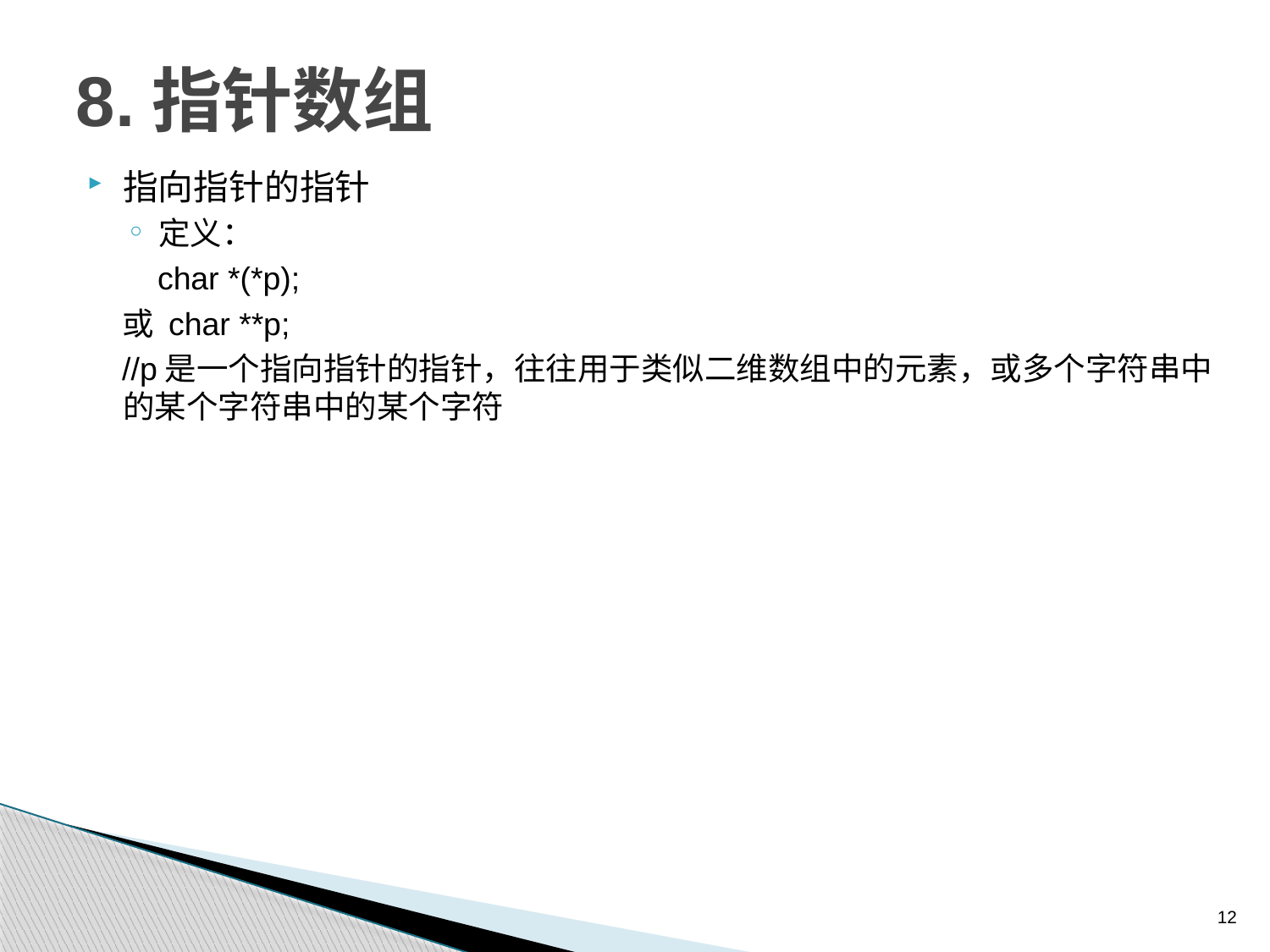

# 8.指针数组
指向指针的指针
定义：
    char *(*p);
或 char **p;
//p是一个指向指针的指针，往往用于类似二维数组中的元素，或多个字符串中的某个字符串中的某个字符

12